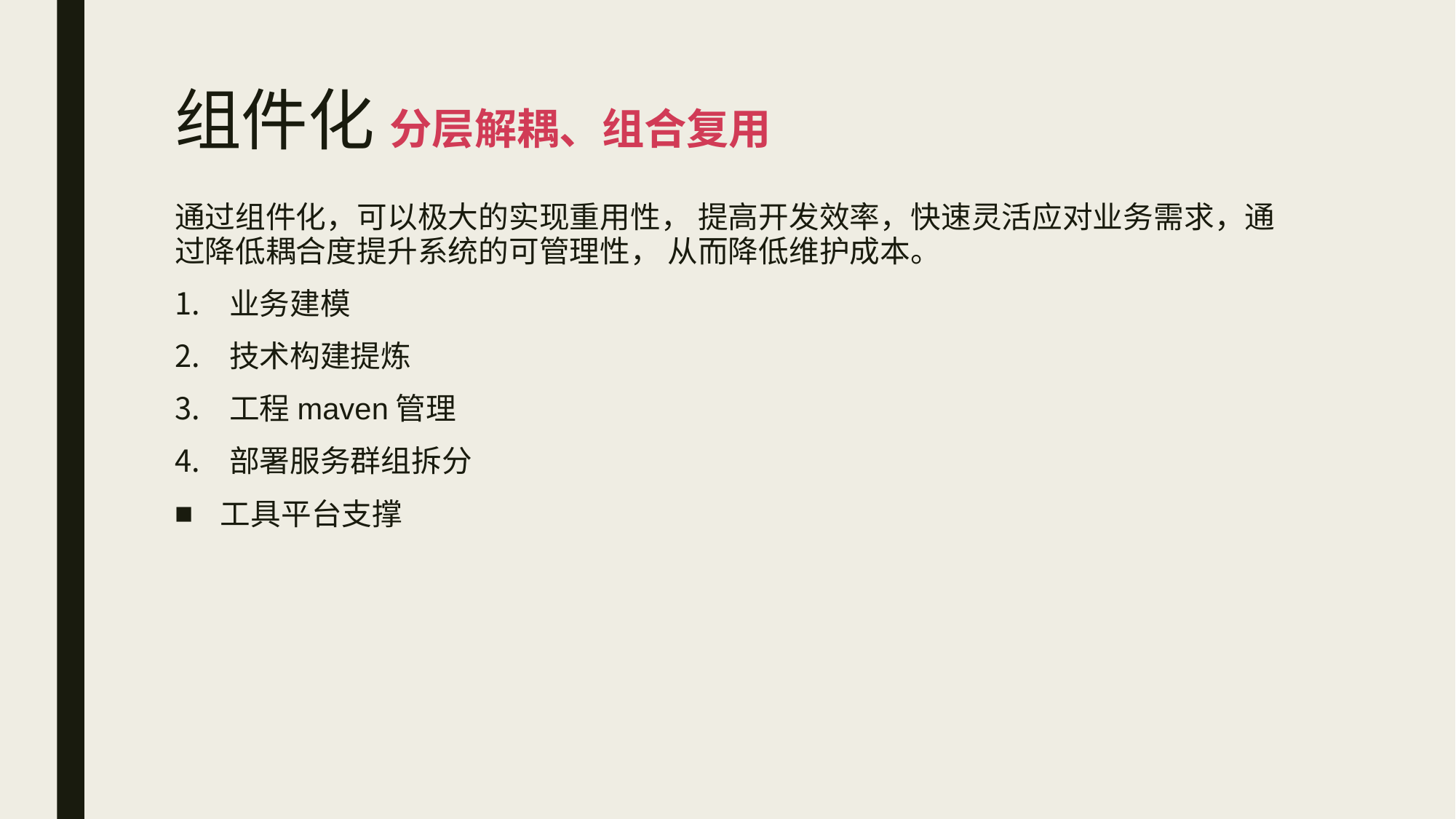

# 组件化 分层解耦、组合复用
通过组件化，可以极大的实现重用性， 提高开发效率，快速灵活应对业务需求，通过降低耦合度提升系统的可管理性， 从而降低维护成本。
业务建模
技术构建提炼
工程maven管理
部署服务群组拆分
工具平台支撑